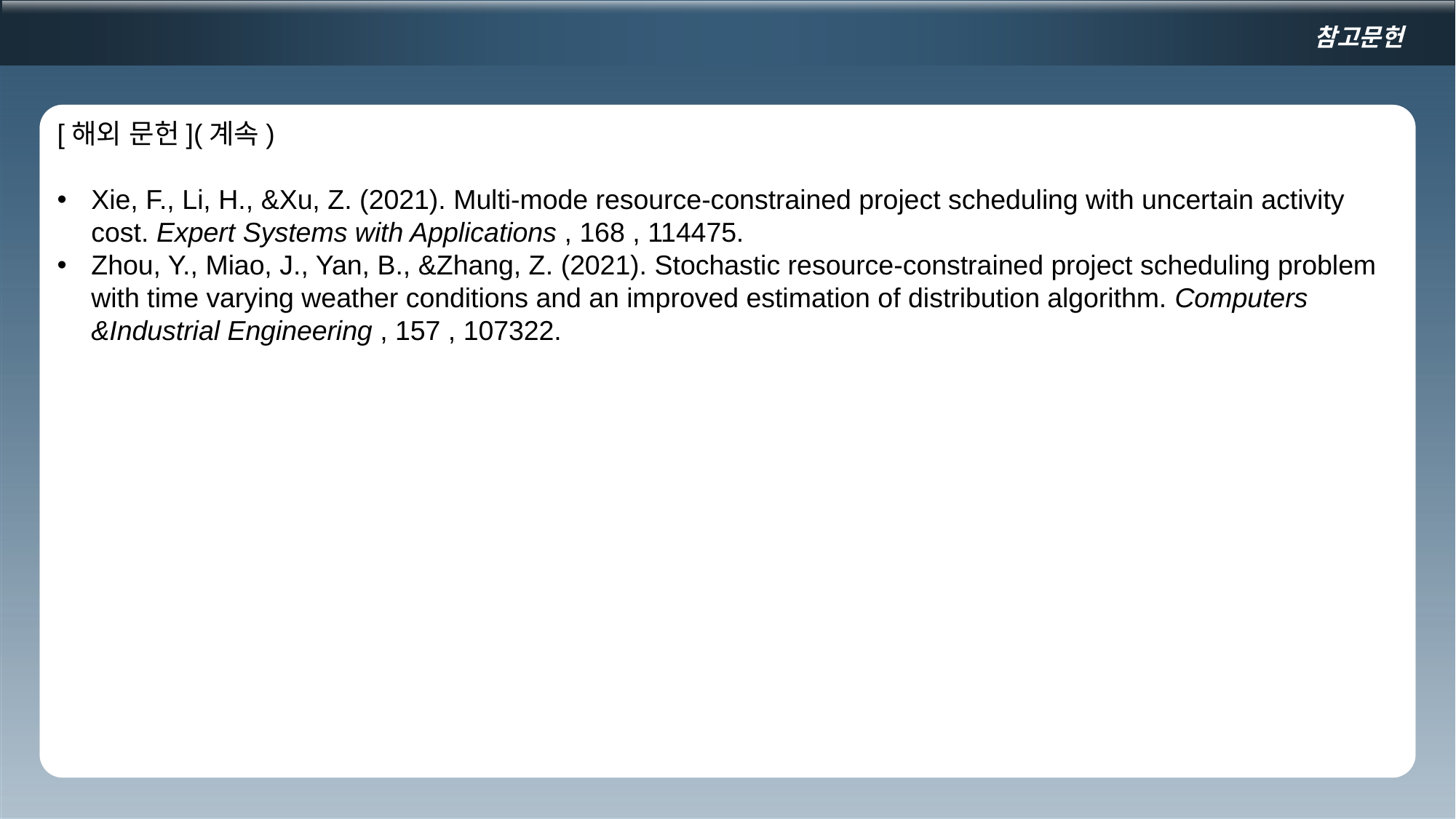

참고문헌
[해외 문헌](계속)

Xie, F., Li, H., &Xu, Z. (2021). Multi-mode resource-constrained project scheduling with uncertain activity cost. Expert Systems with Applications , 168 , 114475.
Zhou, Y., Miao, J., Yan, B., &Zhang, Z. (2021). Stochastic resource-constrained project scheduling problem with time varying weather conditions and an improved estimation of distribution algorithm. Computers &Industrial Engineering , 157 , 107322.